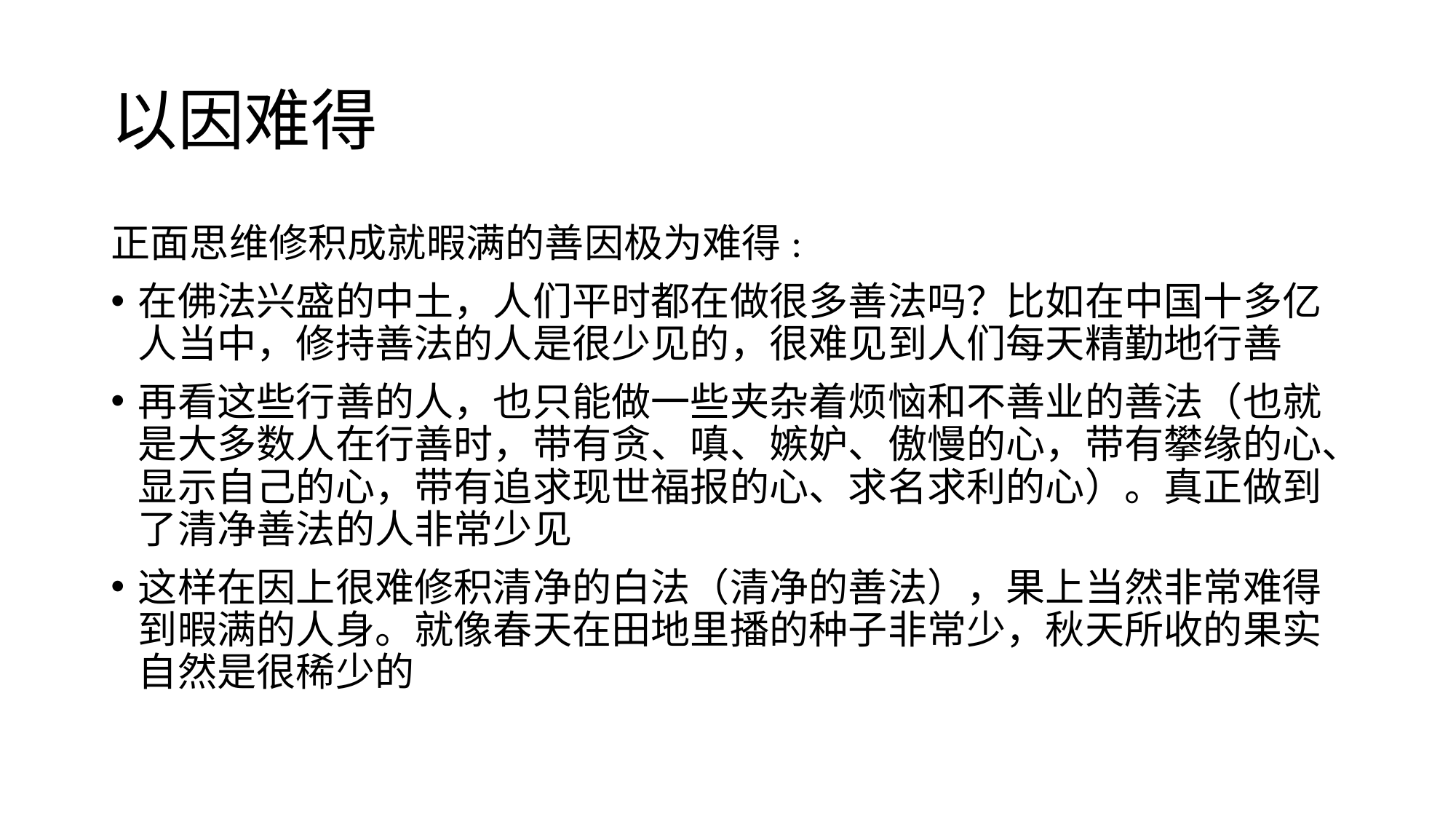

# 以因难得
正面思维修积成就暇满的善因极为难得:
在佛法兴盛的中土，人们平时都在做很多善法吗？比如在中国十多亿人当中，修持善法的人是很少见的，很难见到人们每天精勤地行善
再看这些行善的人，也只能做一些夹杂着烦恼和不善业的善法（也就是大多数人在行善时，带有贪、嗔、嫉妒、傲慢的心，带有攀缘的心、显示自己的心，带有追求现世福报的心、求名求利的心）。真正做到了清净善法的人非常少见
这样在因上很难修积清净的白法（清净的善法），果上当然非常难得到暇满的人身。就像春天在田地里播的种子非常少，秋天所收的果实自然是很稀少的